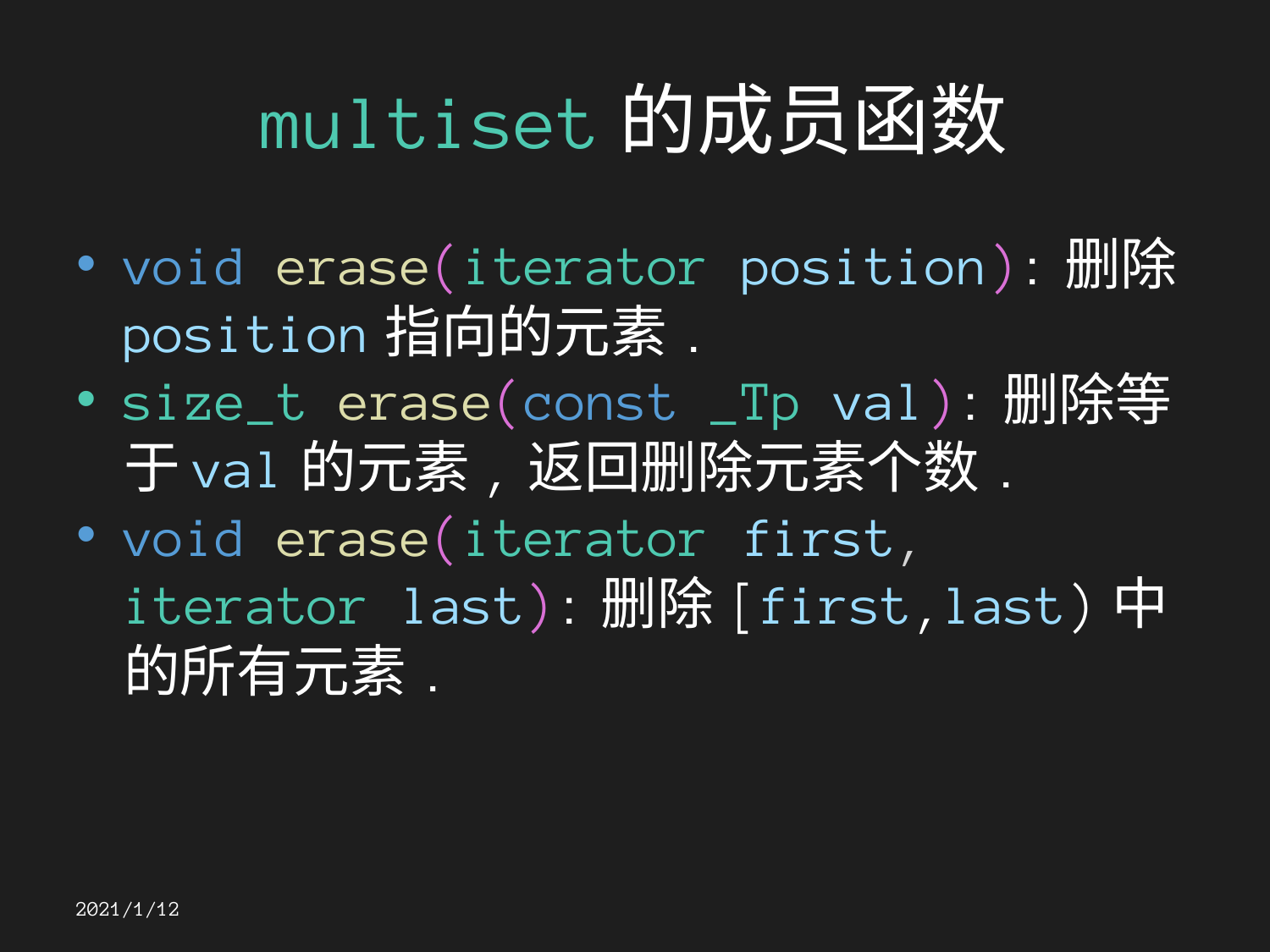

# multiset的成员函数
void erase(iterator position):删除position指向的元素.
size_t erase(const _Tp val):删除等于val的元素,返回删除元素个数.
void erase(iterator first, iterator last):删除[first,last)中的所有元素.
2021/1/12